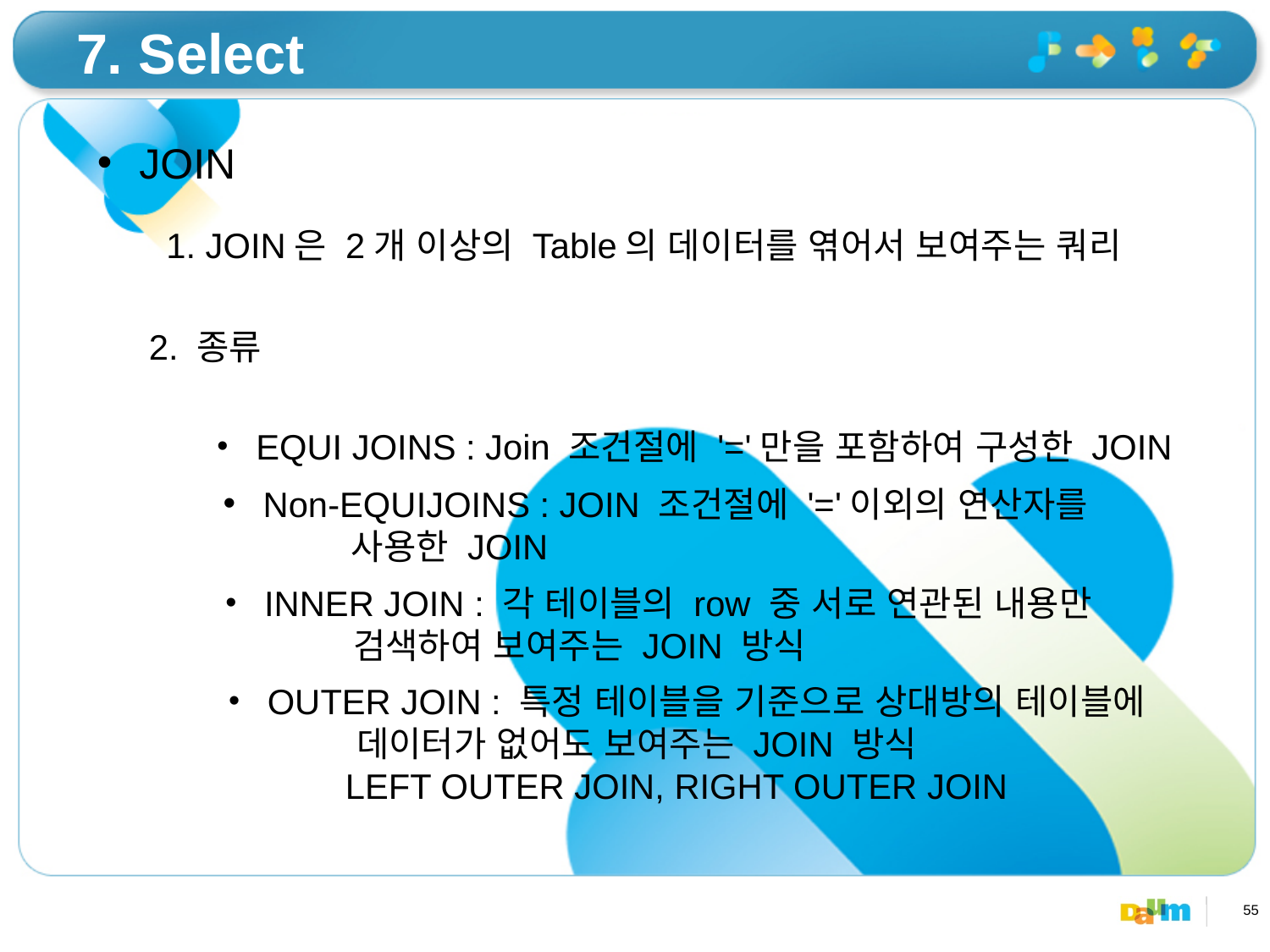

# 7. Select
 JOIN

1. JOIN은 2개 이상의 Table의 데이터를 엮어서 보여주는 쿼리
2. 종류
 EQUI JOINS : Join 조건절에 '='만을 포함하여 구성한 JOIN
 Non-EQUIJOINS : JOIN 조건절에 '='이외의 연산자를
            사용한 JOIN
 INNER JOIN : 각 테이블의 row 중 서로 연관된 내용만
            검색하여 보여주는 JOIN 방식
 OUTER JOIN : 특정 테이블을 기준으로 상대방의 테이블에
            데이터가 없어도 보여주는 JOIN 방식
            LEFT OUTER JOIN, RIGHT OUTER JOIN